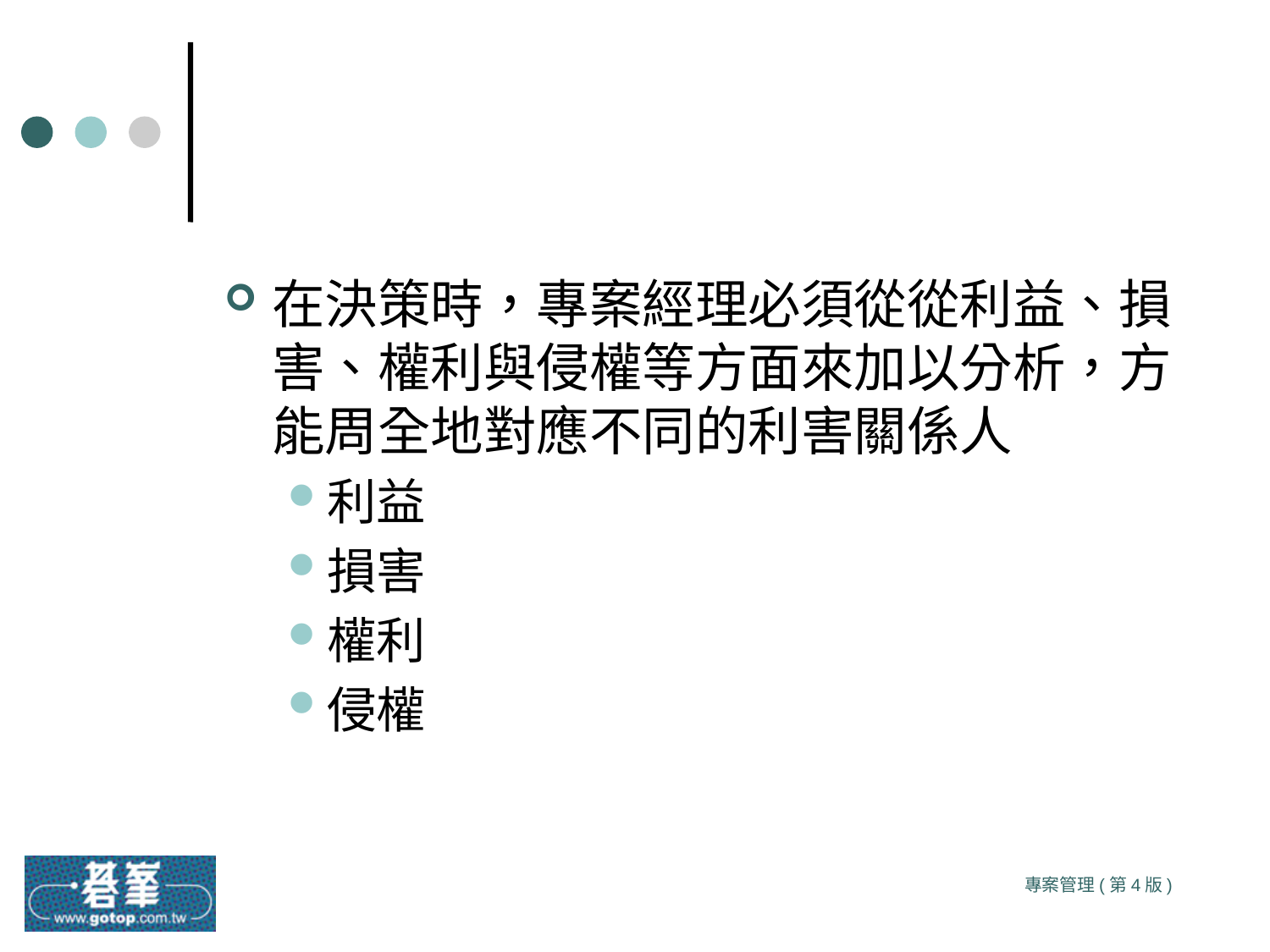

#
在決策時，專案經理必須從從利益、損害、權利與侵權等方面來加以分析，方能周全地對應不同的利害關係人
利益
損害
權利
侵權
專案管理(第4版)